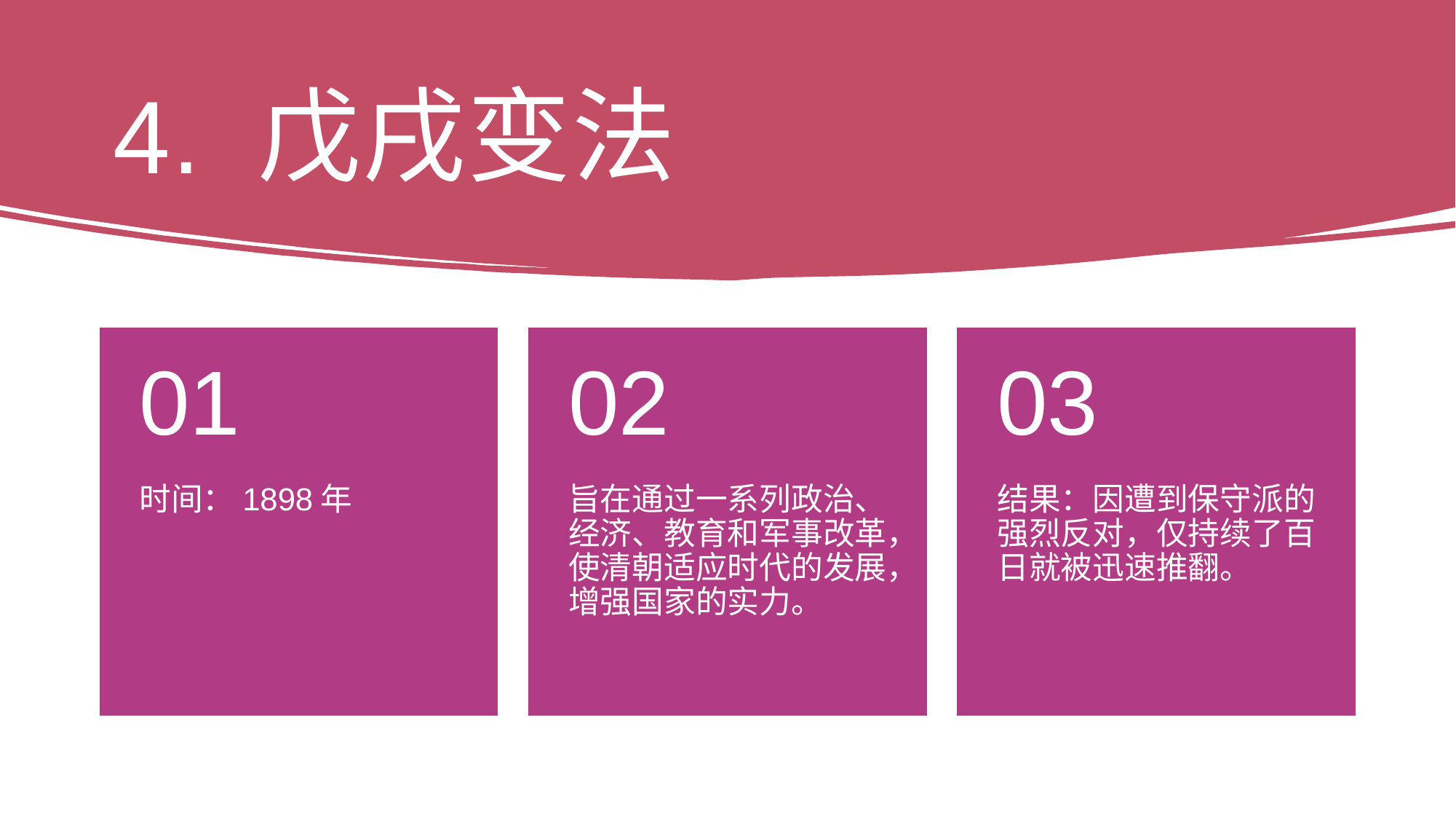

# 4. 戊戌变法
时间：1898年
01
旨在通过一系列政治、经济、教育和军事改革，使清朝适应时代的发展，增强国家的实力。
02
结果：因遭到保守派的强烈反对，仅持续了百日就被迅速推翻。
03